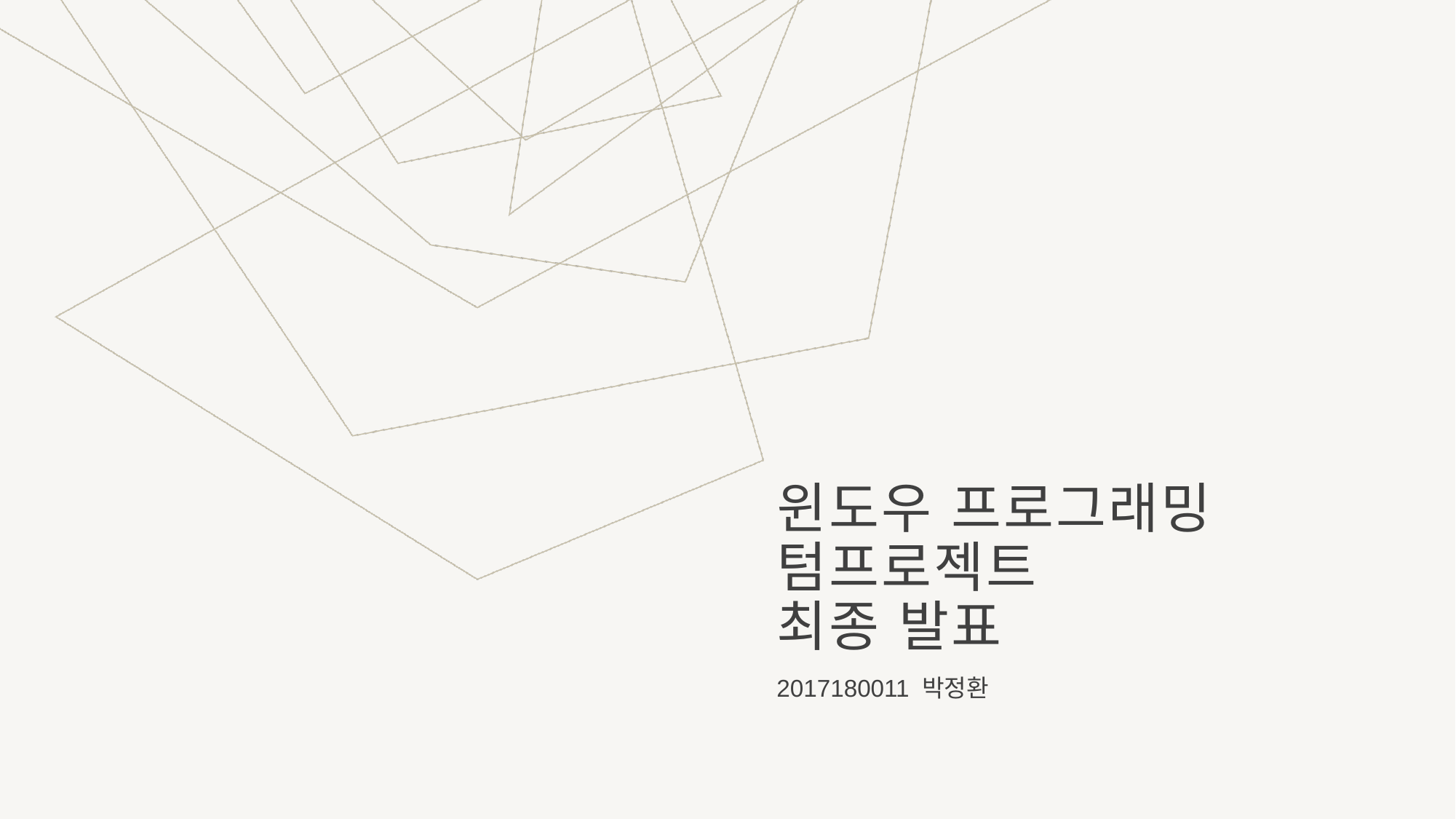

# 윈도우 프로그래밍 텀프로젝트 최종 발표
2017180011 박정환